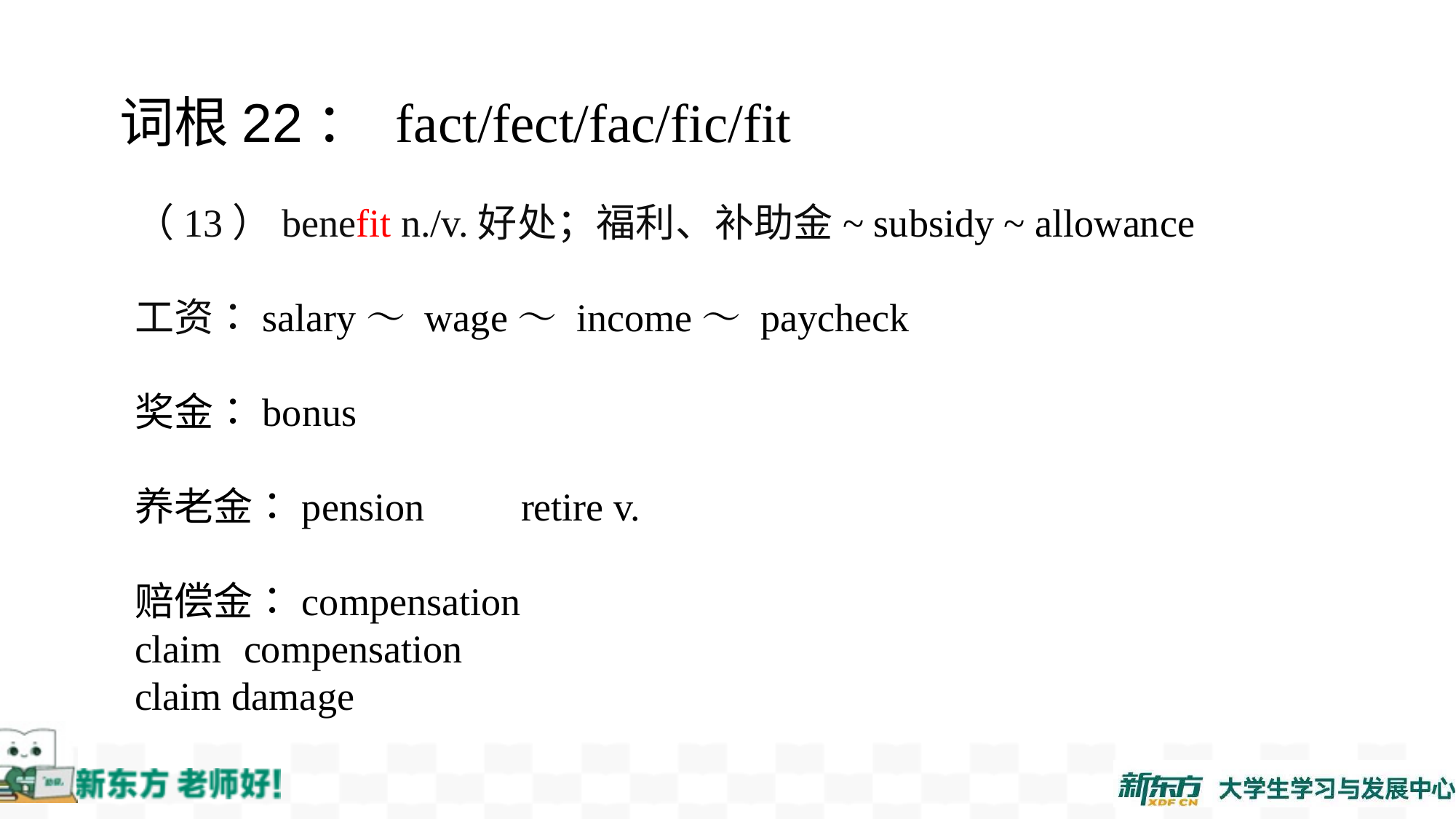

词根22： fact/fect/fac/fic/fit
（13）benefit n./v.好处；福利、补助金~ subsidy ~ allowance

工资：salary～ wage～ income～ paycheck

奖金：bonus

养老金：pension	      retire v.

赔偿金：compensation
claim	compensation
claim damage